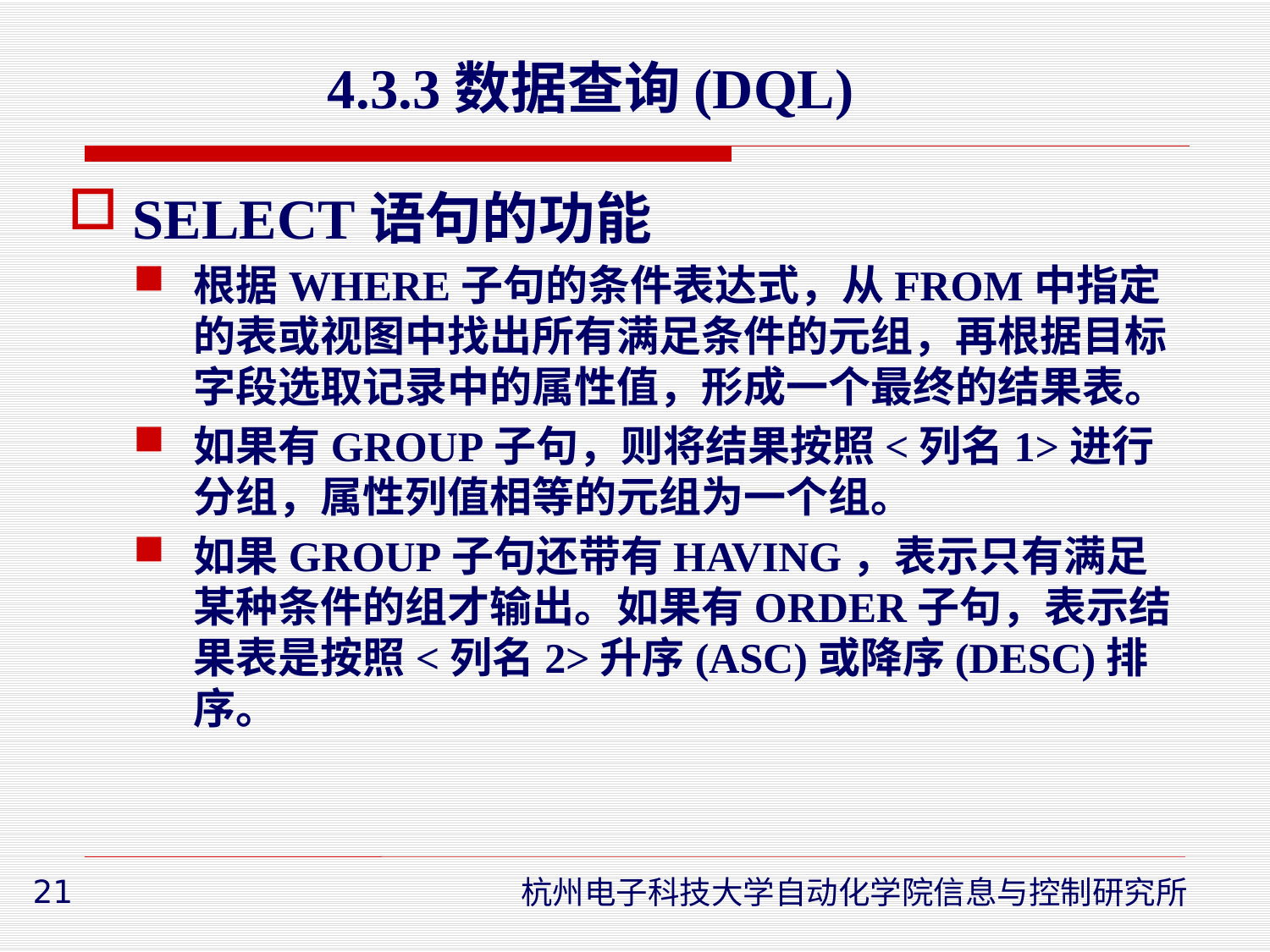

4.3.3数据查询(DQL)
SELECT语句的功能
根据WHERE子句的条件表达式，从FROM中指定的表或视图中找出所有满足条件的元组，再根据目标字段选取记录中的属性值，形成一个最终的结果表。
如果有GROUP子句，则将结果按照<列名1>进行分组，属性列值相等的元组为一个组。
如果GROUP子句还带有HAVING，表示只有满足某种条件的组才输出。如果有ORDER子句，表示结果表是按照<列名2>升序(ASC)或降序(DESC)排序。